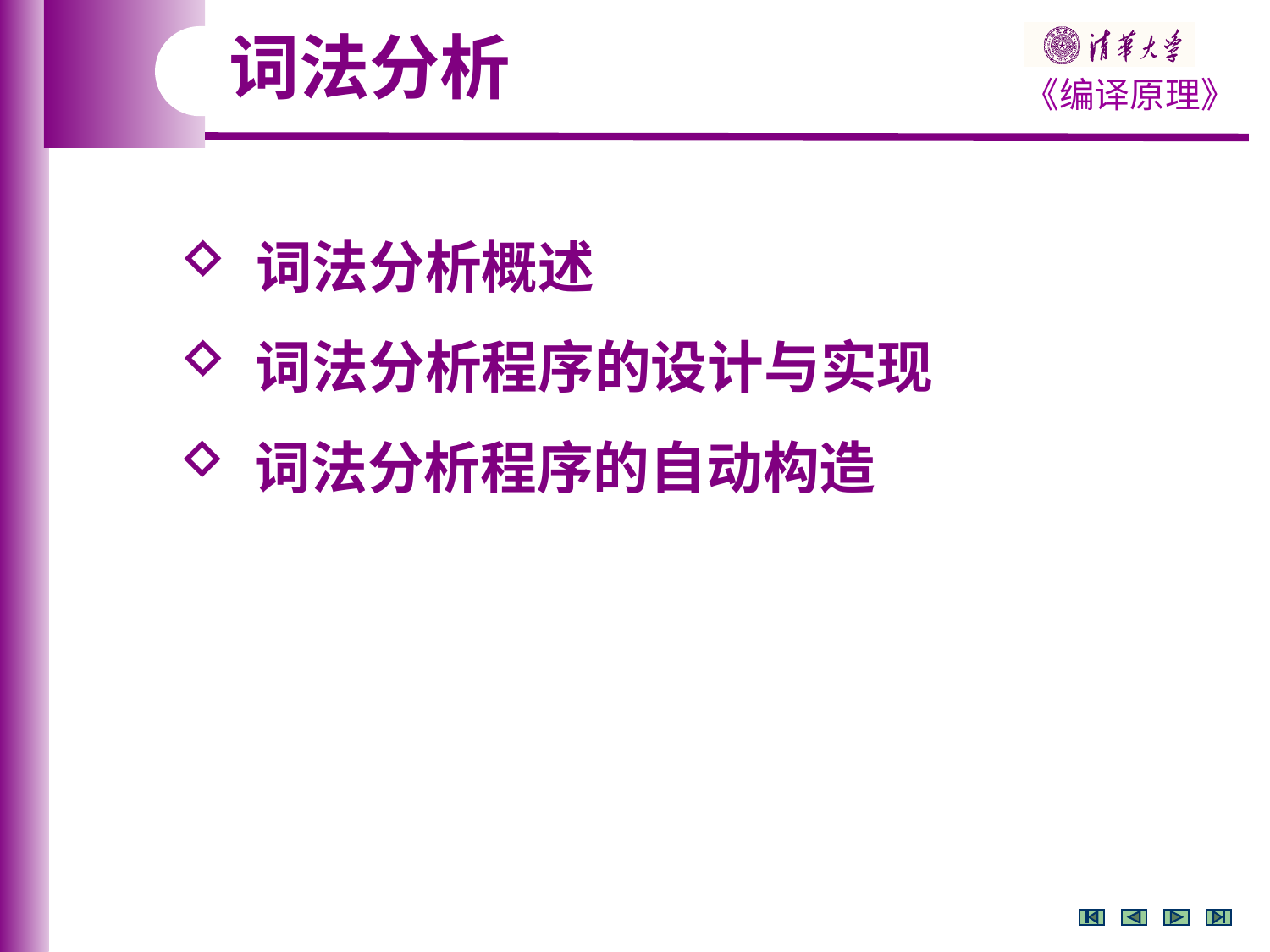

词法分析
 词法分析概述
 词法分析程序的设计与实现
 词法分析程序的自动构造